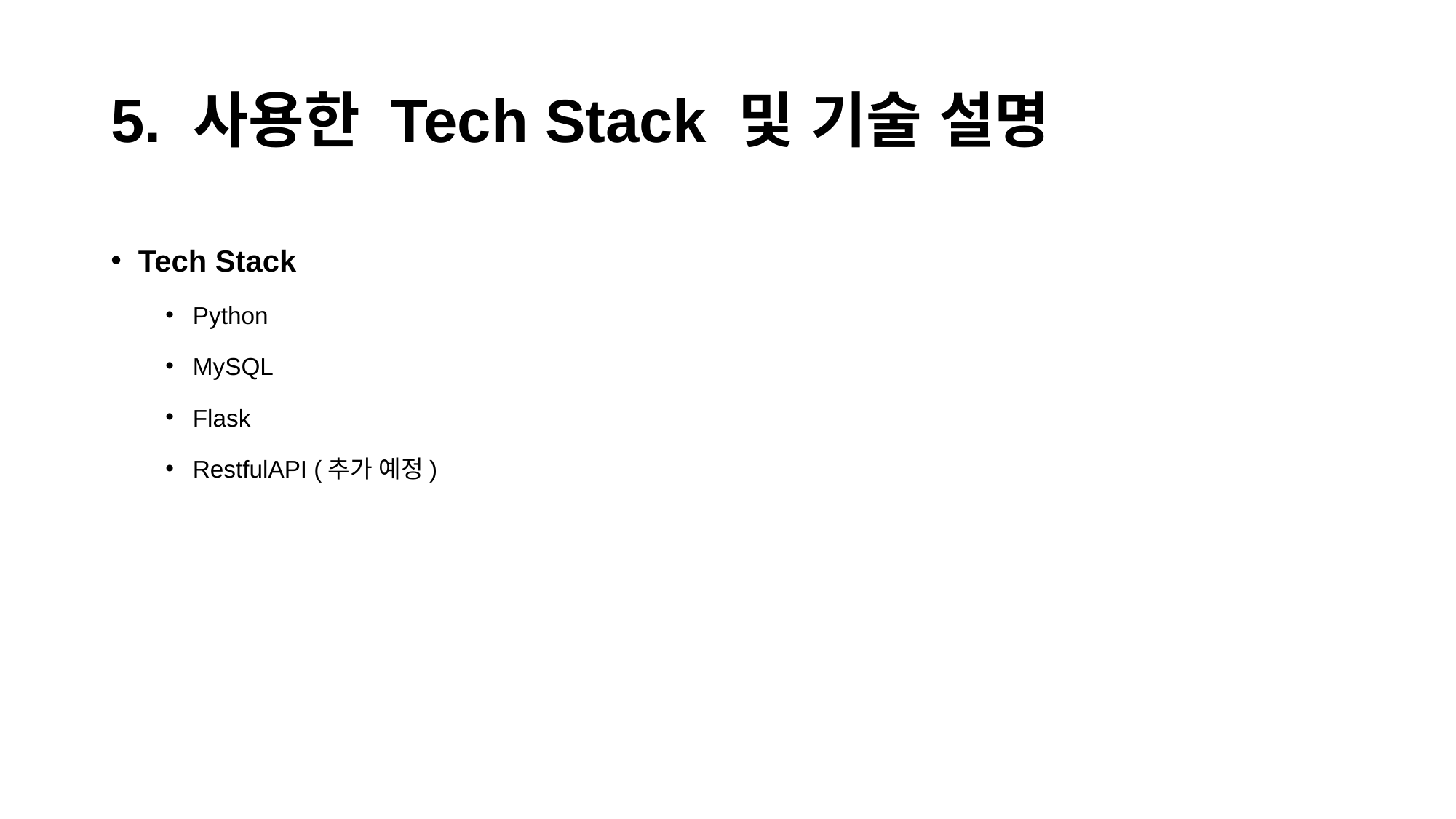

# 5. 사용한 Tech Stack 및 기술 설명
Tech Stack
Python
MySQL
Flask
RestfulAPI (추가 예정)